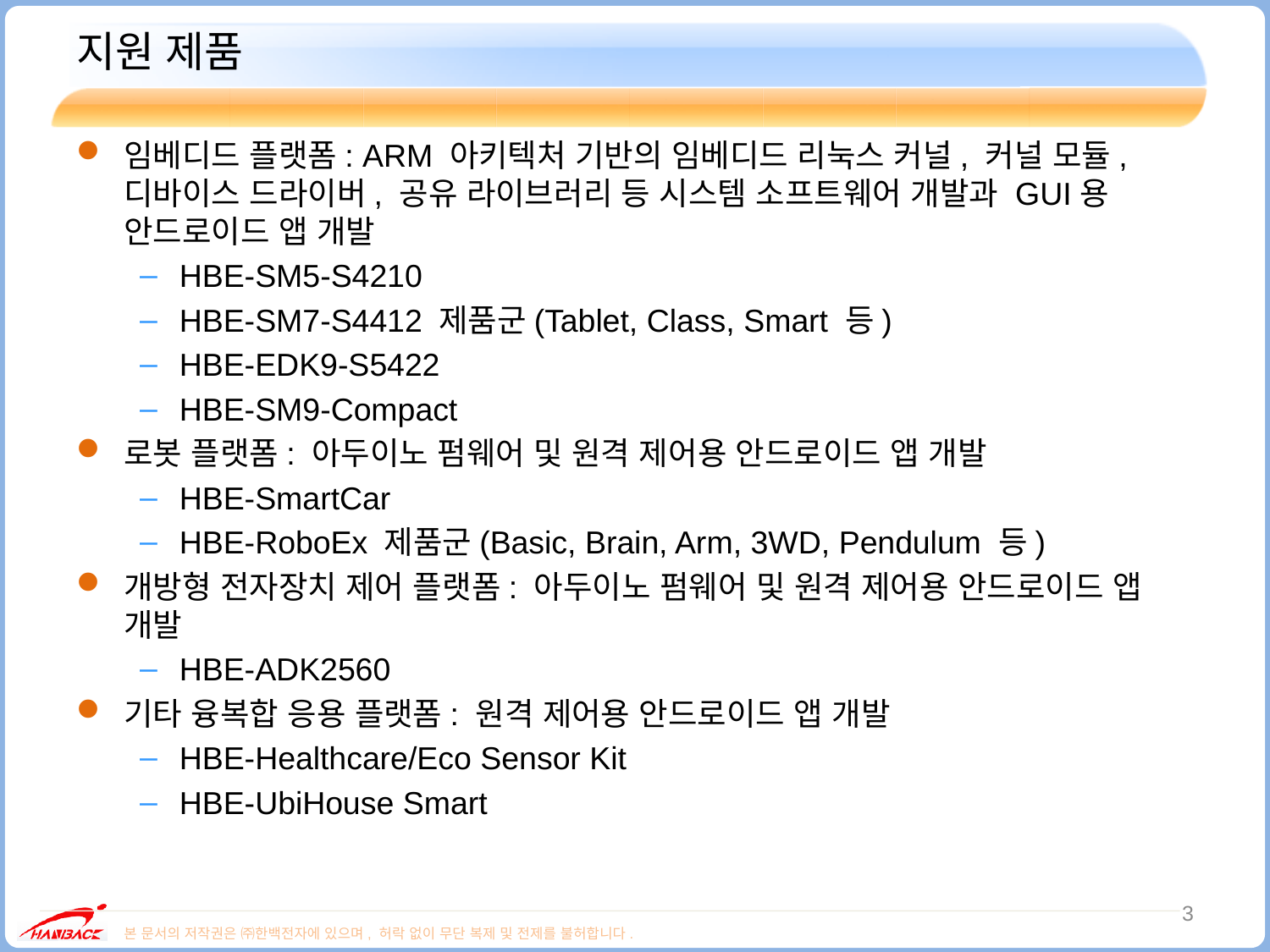

# 지원 제품
임베디드 플랫폼: ARM 아키텍처 기반의 임베디드 리눅스 커널, 커널 모듈, 디바이스 드라이버, 공유 라이브러리 등 시스템 소프트웨어 개발과 GUI용 안드로이드 앱 개발
HBE-SM5-S4210
HBE-SM7-S4412 제품군(Tablet, Class, Smart 등)
HBE-EDK9-S5422
HBE-SM9-Compact
로봇 플랫폼: 아두이노 펌웨어 및 원격 제어용 안드로이드 앱 개발
HBE-SmartCar
HBE-RoboEx 제품군(Basic, Brain, Arm, 3WD, Pendulum 등)
개방형 전자장치 제어 플랫폼: 아두이노 펌웨어 및 원격 제어용 안드로이드 앱 개발
HBE-ADK2560
기타 융복합 응용 플랫폼: 원격 제어용 안드로이드 앱 개발
HBE-Healthcare/Eco Sensor Kit
HBE-UbiHouse Smart

3